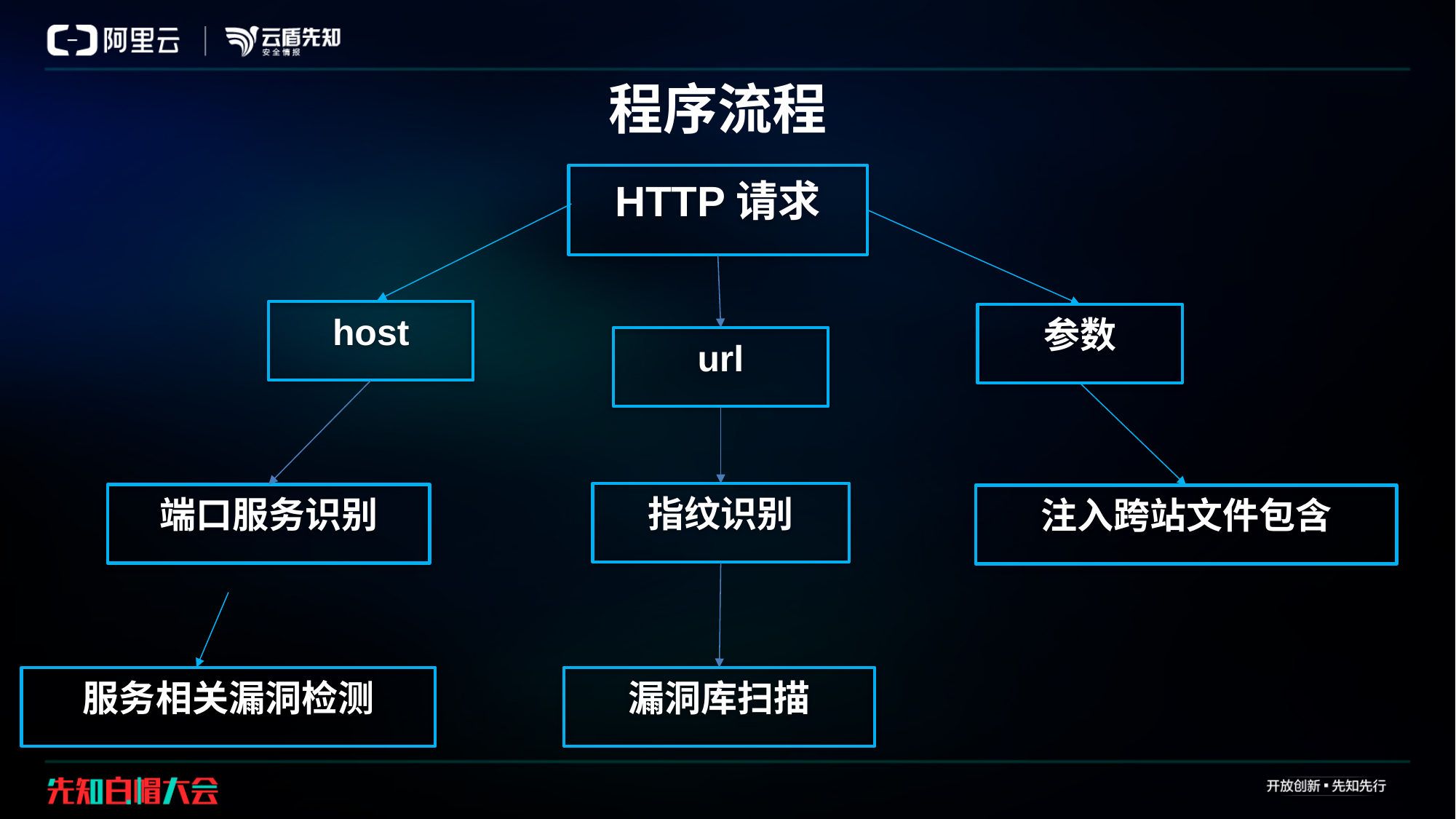

# 程序流程
HTTP请求
host
参数
url
指纹识别
端口服务识别
注入跨站文件包含
漏洞库扫描
服务相关漏洞检测